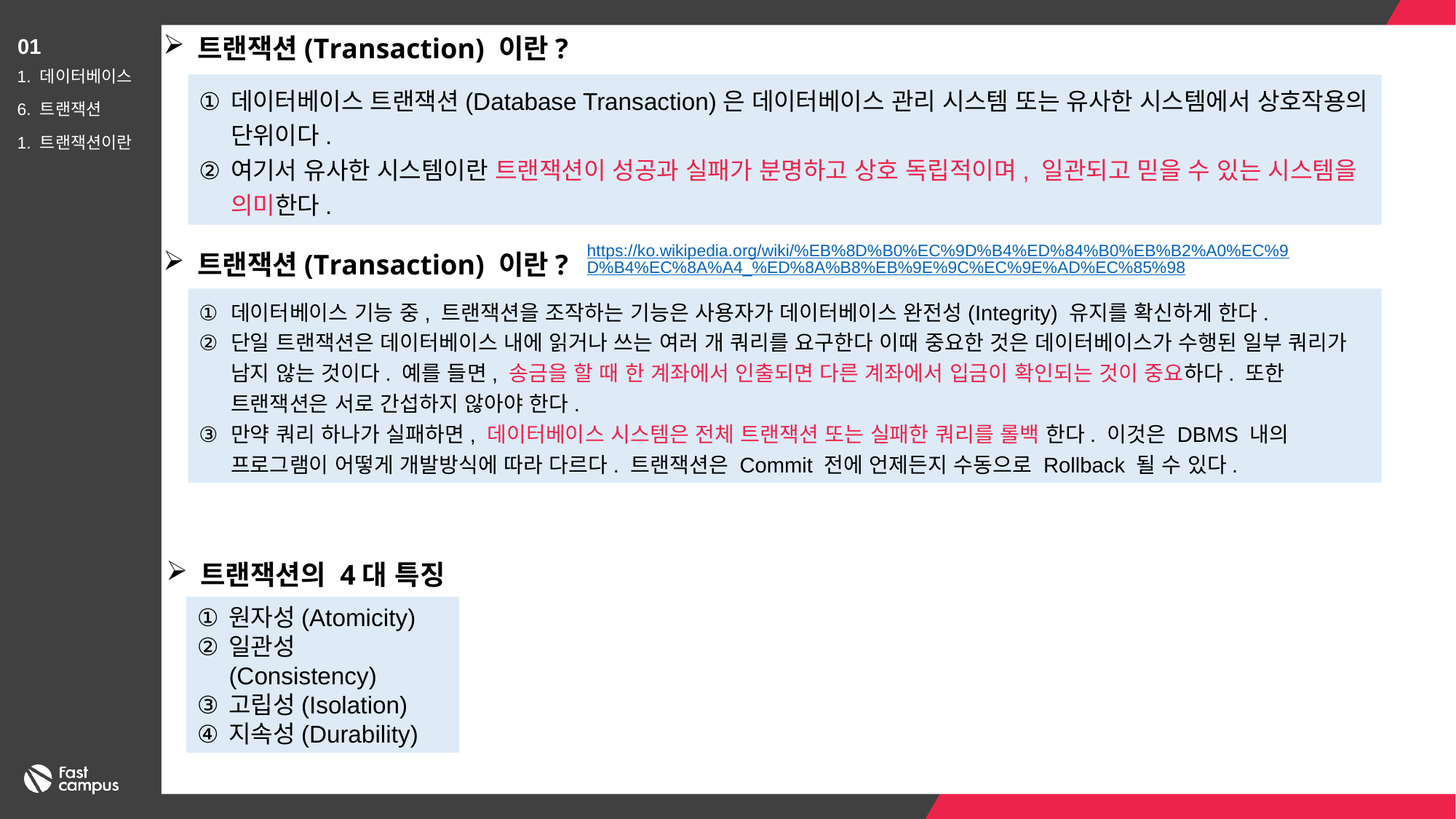

트랜잭션(Transaction) 이란?
01
1. 데이터베이스
6. 트랜잭션
1. 트랜잭션이란
데이터베이스 트랜잭션(Database Transaction)은 데이터베이스 관리 시스템 또는 유사한 시스템에서 상호작용의 단위이다.
여기서 유사한 시스템이란 트랜잭션이 성공과 실패가 분명하고 상호 독립적이며, 일관되고 믿을 수 있는 시스템을 의미한다.
https://ko.wikipedia.org/wiki/%EB%8D%B0%EC%9D%B4%ED%84%B0%EB%B2%A0%EC%9D%B4%EC%8A%A4_%ED%8A%B8%EB%9E%9C%EC%9E%AD%EC%85%98
트랜잭션(Transaction) 이란?
데이터베이스 기능 중, 트랜잭션을 조작하는 기능은 사용자가 데이터베이스 완전성(Integrity) 유지를 확신하게 한다.
단일 트랜잭션은 데이터베이스 내에 읽거나 쓰는 여러 개 쿼리를 요구한다 이때 중요한 것은 데이터베이스가 수행된 일부 쿼리가 남지 않는 것이다. 예를 들면, 송금을 할 때 한 계좌에서 인출되면 다른 계좌에서 입금이 확인되는 것이 중요하다. 또한 트랜잭션은 서로 간섭하지 않아야 한다.
만약 쿼리 하나가 실패하면, 데이터베이스 시스템은 전체 트랜잭션 또는 실패한 쿼리를 롤백 한다. 이것은 DBMS 내의 프로그램이 어떻게 개발방식에 따라 다르다. 트랜잭션은 Commit 전에 언제든지 수동으로 Rollback 될 수 있다.
트랜잭션의 4대 특징
원자성(Atomicity)
일관성(Consistency)
고립성(Isolation)
지속성(Durability)